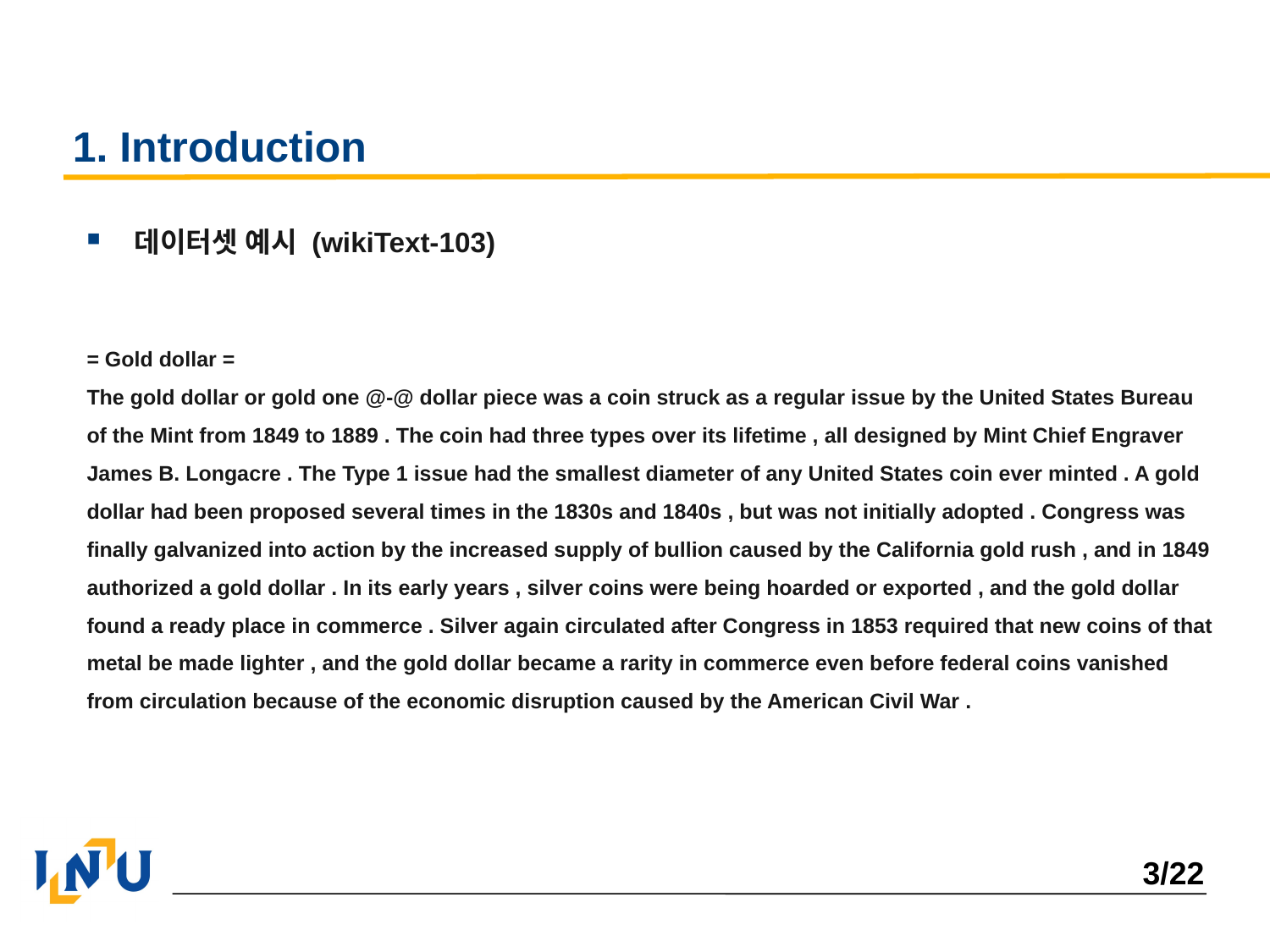

# 1. Introduction
데이터셋 예시 (wikiText-103)

= Gold dollar =
The gold dollar or gold one @-@ dollar piece was a coin struck as a regular issue by the United States Bureau of the Mint from 1849 to 1889 . The coin had three types over its lifetime , all designed by Mint Chief Engraver James B. Longacre . The Type 1 issue had the smallest diameter of any United States coin ever minted . A gold dollar had been proposed several times in the 1830s and 1840s , but was not initially adopted . Congress was finally galvanized into action by the increased supply of bullion caused by the California gold rush , and in 1849 authorized a gold dollar . In its early years , silver coins were being hoarded or exported , and the gold dollar found a ready place in commerce . Silver again circulated after Congress in 1853 required that new coins of that metal be made lighter , and the gold dollar became a rarity in commerce even before federal coins vanished from circulation because of the economic disruption caused by the American Civil War .